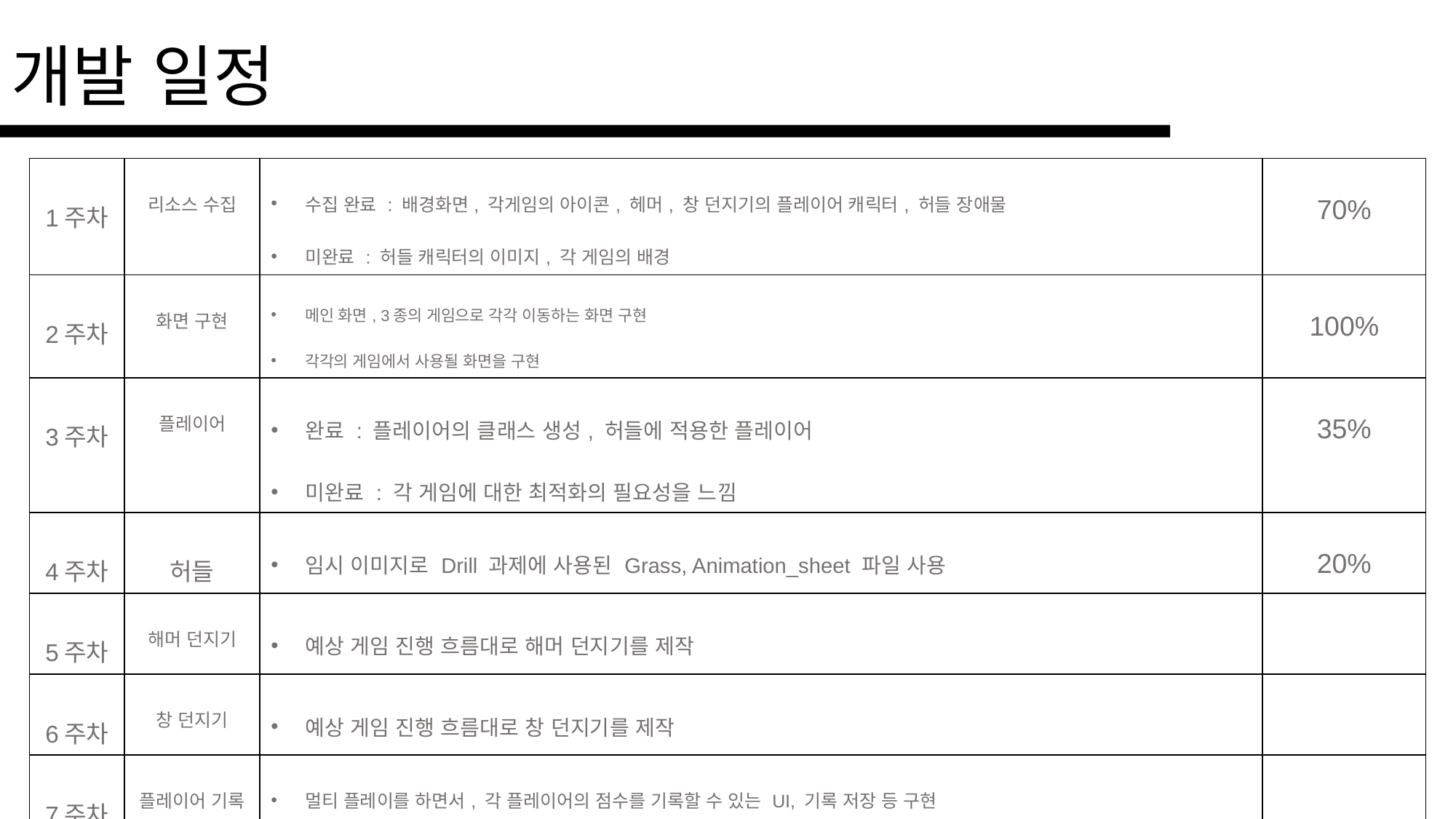

# 개발 일정

| 1주차 | 리소스 수집 | 수집 완료 : 배경화면, 각게임의 아이콘, 헤머, 창 던지기의 플레이어 캐릭터, 허들 장애물 미완료 : 허들 캐릭터의 이미지, 각 게임의 배경 | 70% |
| --- | --- | --- | --- |
| 2주차 | 화면 구현 | 메인 화면, 3종의 게임으로 각각 이동하는 화면 구현 각각의 게임에서 사용될 화면을 구현 | 100% |
| 3주차 | 플레이어 | 완료 : 플레이어의 클래스 생성, 허들에 적용한 플레이어 미완료 : 각 게임에 대한 최적화의 필요성을 느낌 | 35% |
| 4주차 | 허들 | 임시 이미지로 Drill 과제에 사용된 Grass, Animation\_sheet 파일 사용 | 20% |
| 5주차 | 해머 던지기 | 예상 게임 진행 흐름대로 해머 던지기를 제작 |  |
| 6주차 | 창 던지기 | 예상 게임 진행 흐름대로 창 던지기를 제작 |  |
| 7주차 | 플레이어 기록 | 멀티 플레이를 하면서, 각 플레이어의 점수를 기록할 수 있는 UI, 기록 저장 등 구현 |  |
| 8주차 | 버그 수정 | 플레이를 하면서, 버그를 발견할 경우 수정 |  |